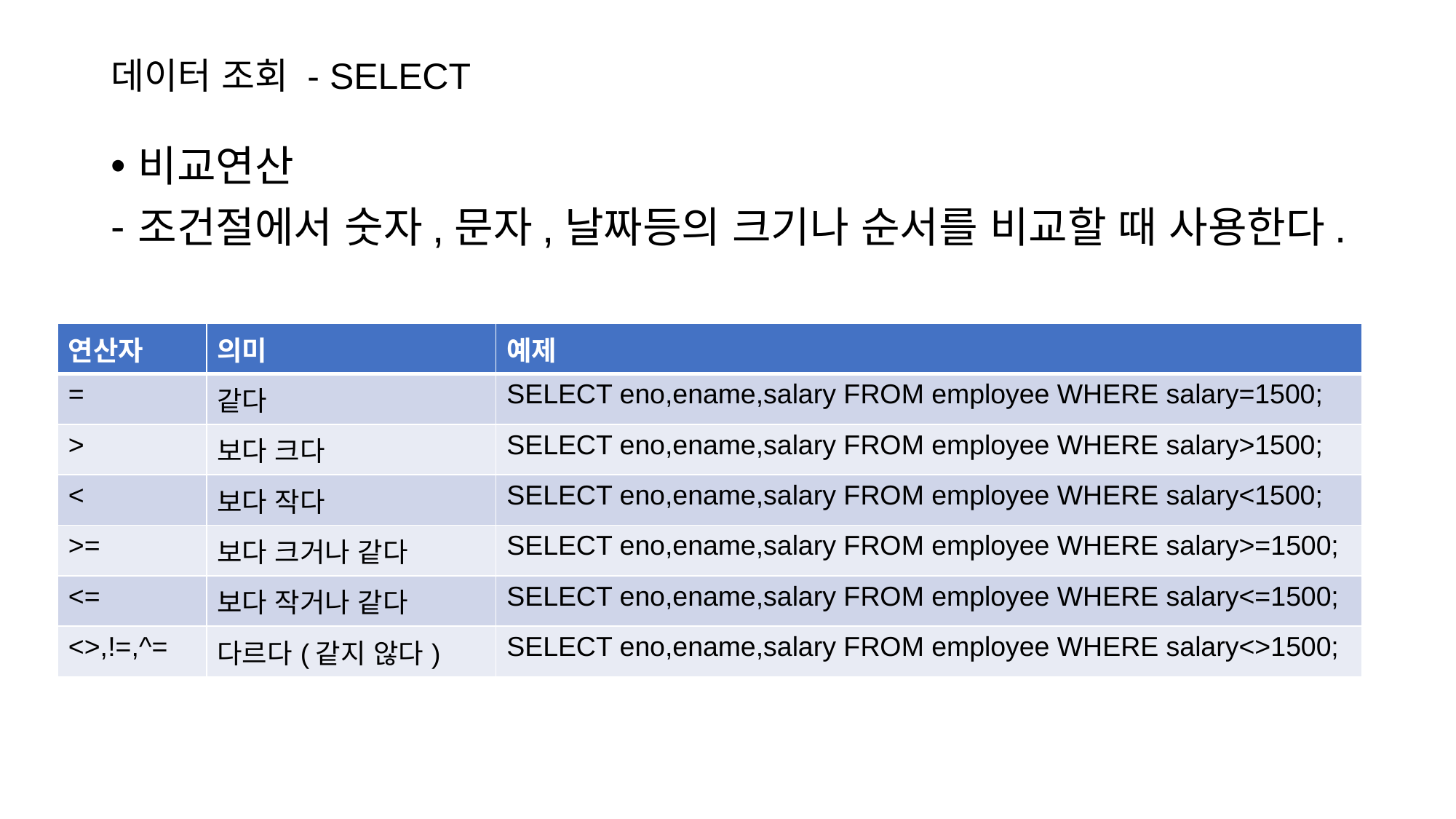

# 데이터 조회 - SELECT
비교연산
조건절에서 숫자,문자,날짜등의 크기나 순서를 비교할 때 사용한다.

| 연산자 | 의미 | 예제 |
| --- | --- | --- |
| = | 같다 | SELECT eno,ename,salary FROM employee WHERE salary=1500; |
| > | 보다 크다 | SELECT eno,ename,salary FROM employee WHERE salary>1500; |
| < | 보다 작다 | SELECT eno,ename,salary FROM employee WHERE salary<1500; |
| >= | 보다 크거나 같다 | SELECT eno,ename,salary FROM employee WHERE salary>=1500; |
| <= | 보다 작거나 같다 | SELECT eno,ename,salary FROM employee WHERE salary<=1500; |
| <>,!=,^= | 다르다(같지 않다) | SELECT eno,ename,salary FROM employee WHERE salary<>1500; |